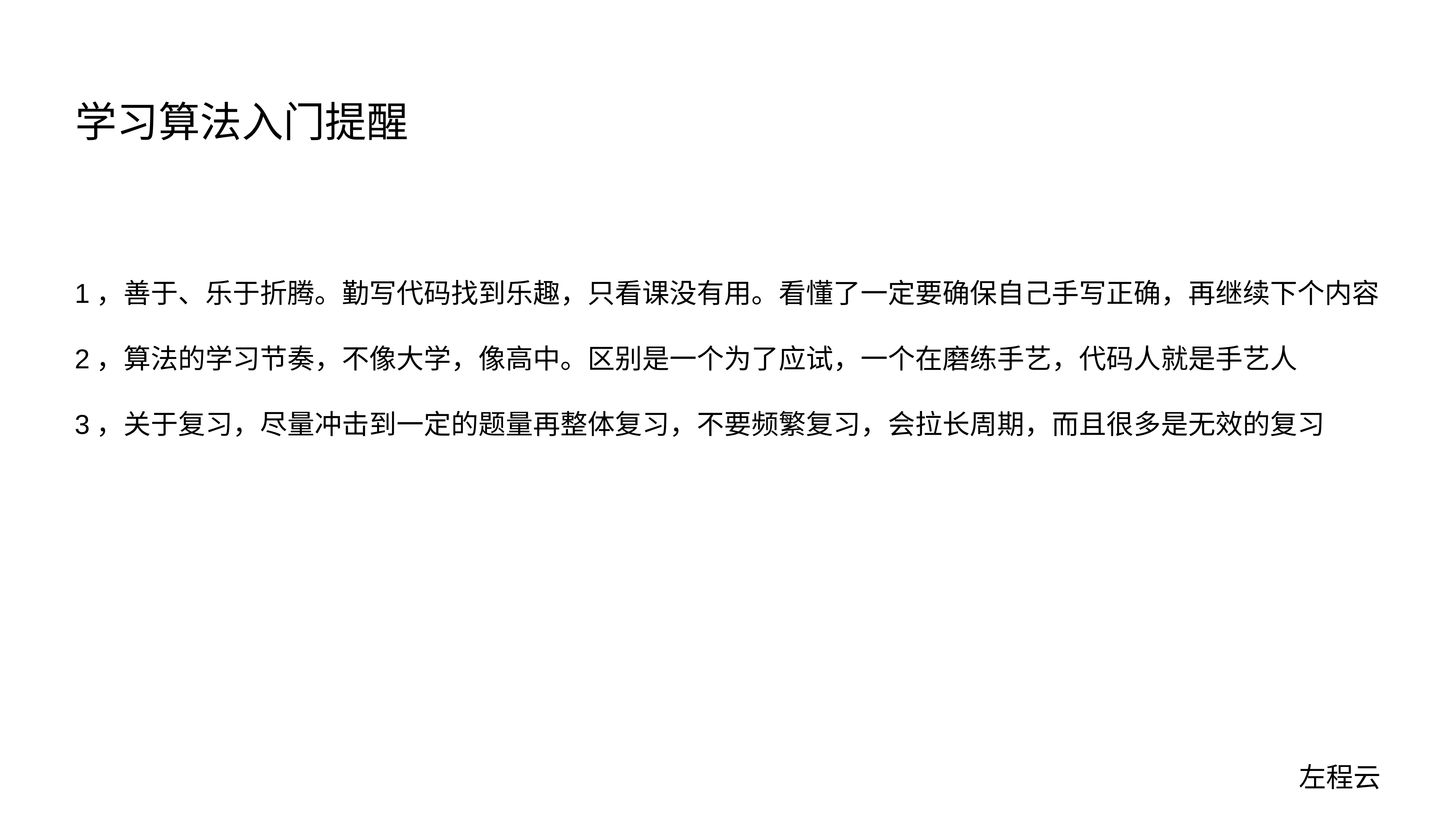

# 学习算法入门提醒
1，善于、乐于折腾。勤写代码找到乐趣，只看课没有用。看懂了一定要确保自己手写正确，再继续下个内容

2，算法的学习节奏，不像大学，像高中。区别是一个为了应试，一个在磨练手艺，代码人就是手艺人

3，关于复习，尽量冲击到一定的题量再整体复习，不要频繁复习，会拉长周期，而且很多是无效的复习
左程云